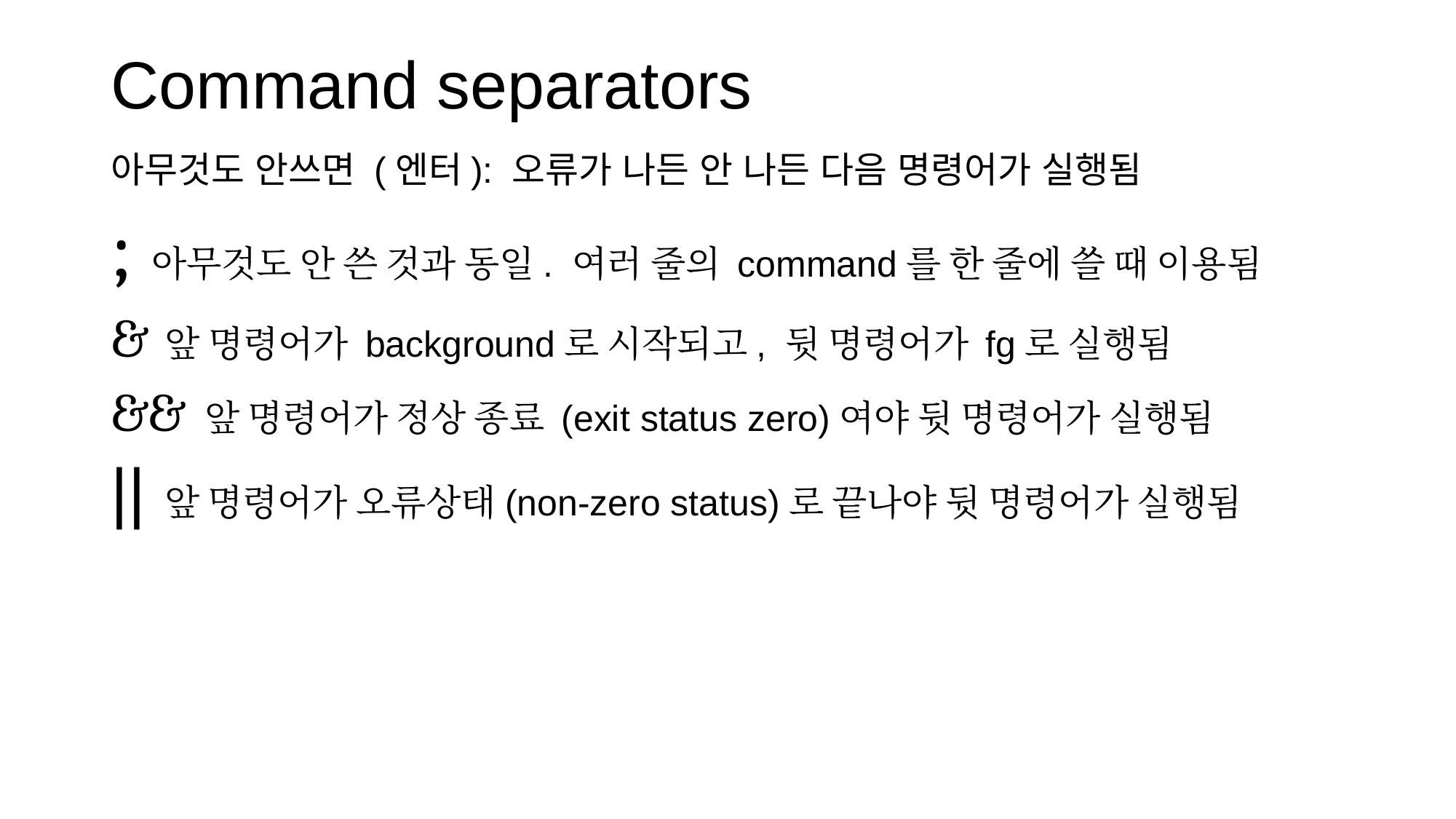

# Command separators
아무것도 안쓰면 (엔터): 오류가 나든 안 나든 다음 명령어가 실행됨
; 아무것도 안 쓴 것과 동일. 여러 줄의 command를 한 줄에 쓸 때 이용됨
& 앞 명령어가 background로 시작되고, 뒷 명령어가 fg로 실행됨
&& 앞 명령어가 정상 종료 (exit status zero)여야 뒷 명령어가 실행됨
|| 앞 명령어가 오류상태(non-zero status)로 끝나야 뒷 명령어가 실행됨